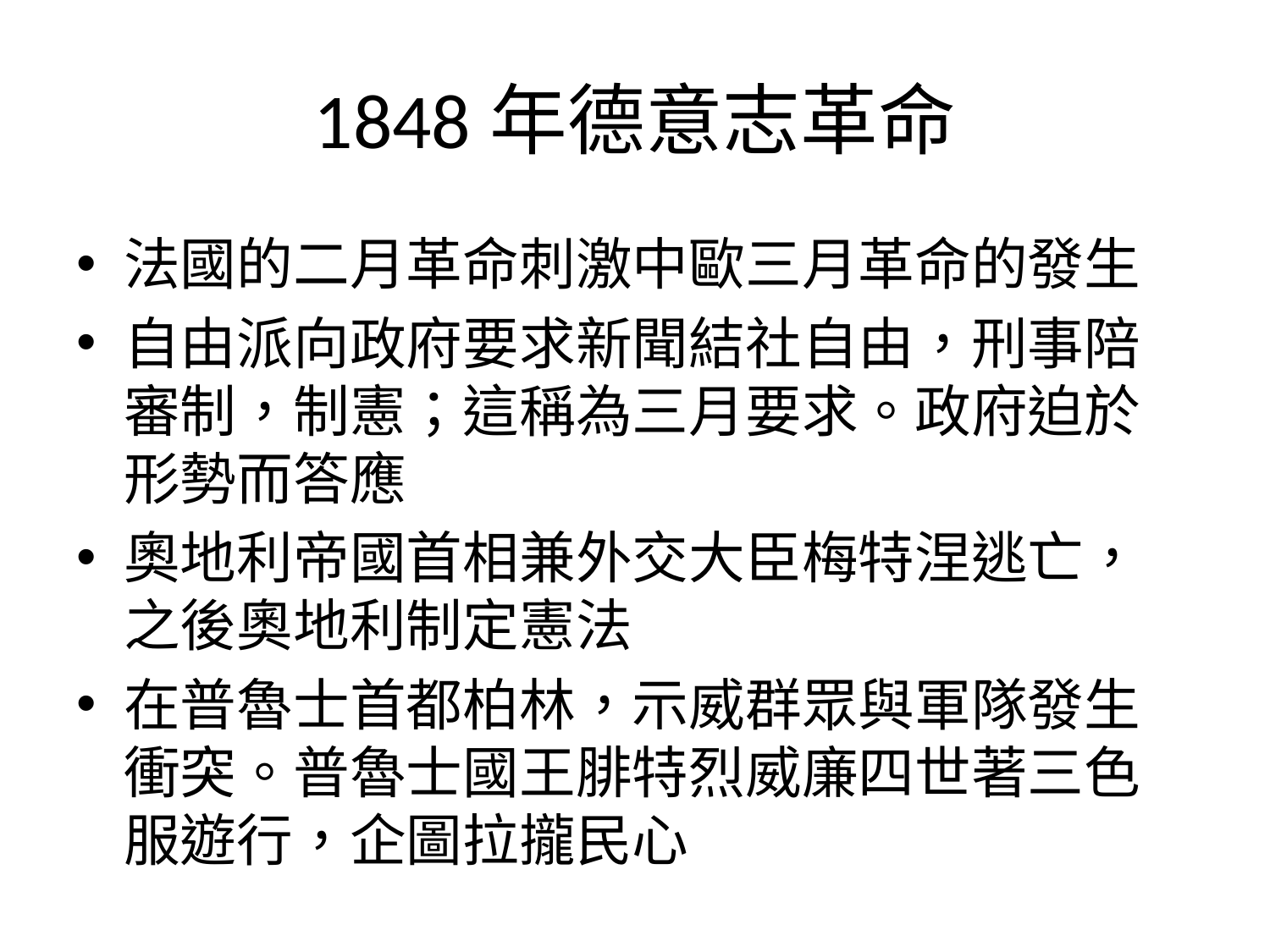

# 1848年德意志革命
法國的二月革命刺激中歐三月革命的發生
自由派向政府要求新聞結社自由，刑事陪審制，制憲；這稱為三月要求。政府迫於形勢而答應
奧地利帝國首相兼外交大臣梅特涅逃亡，之後奧地利制定憲法
在普魯士首都柏林，示威群眾與軍隊發生衝突。普魯士國王腓特烈威廉四世著三色服遊行，企圖拉攏民心